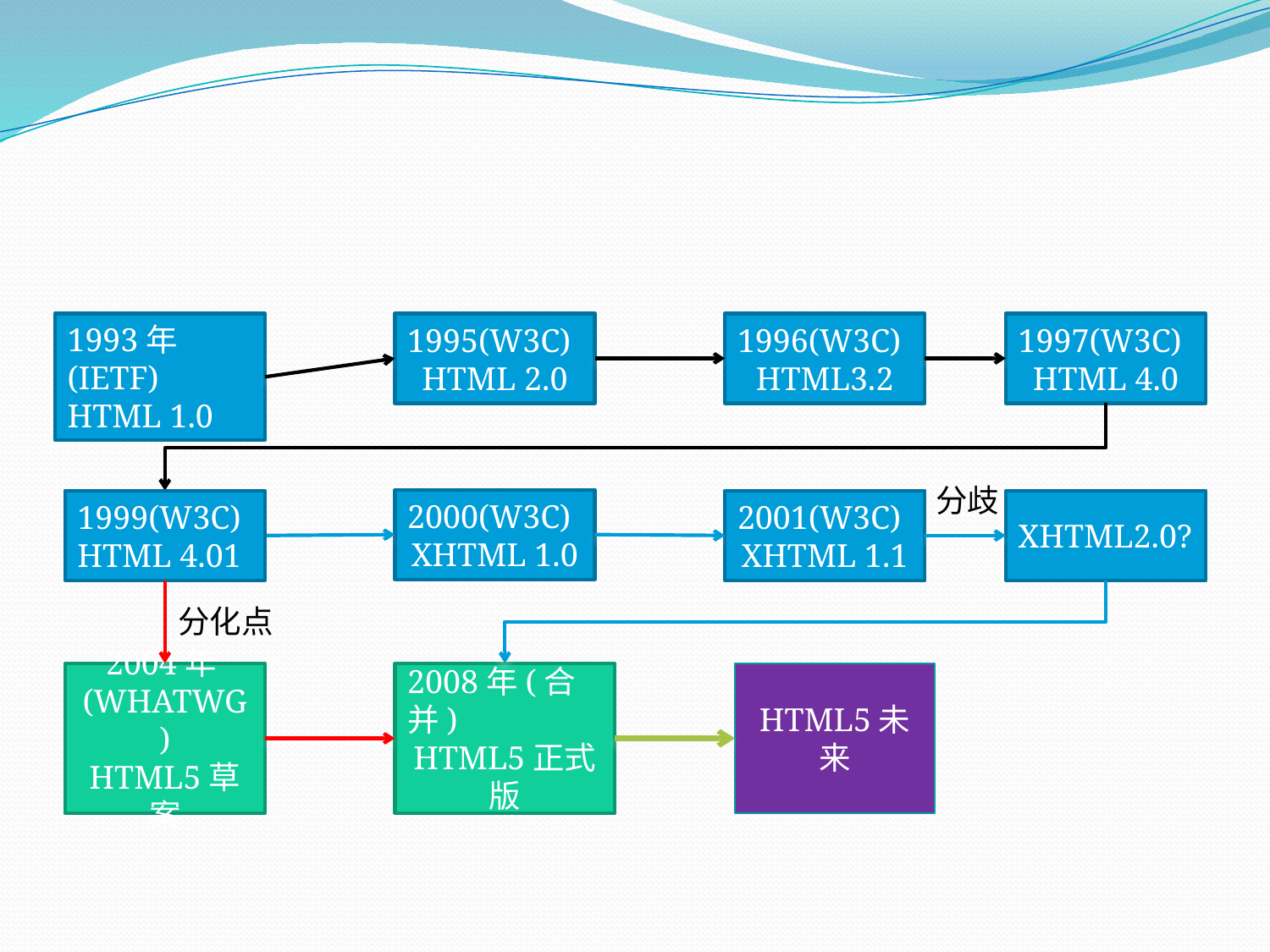

1997(W3C)
HTML 4.0
1993年(IETF)
HTML 1.0
1995(W3C)
HTML 2.0
1996(W3C)
HTML3.2
分歧
2000(W3C)
XHTML 1.0
1999(W3C)
HTML 4.01
2001(W3C)
XHTML 1.1
XHTML2.0?
分化点
2004年(WHATWG)
HTML5草案
2008年(合并)
HTML5正式版
HTML5未来